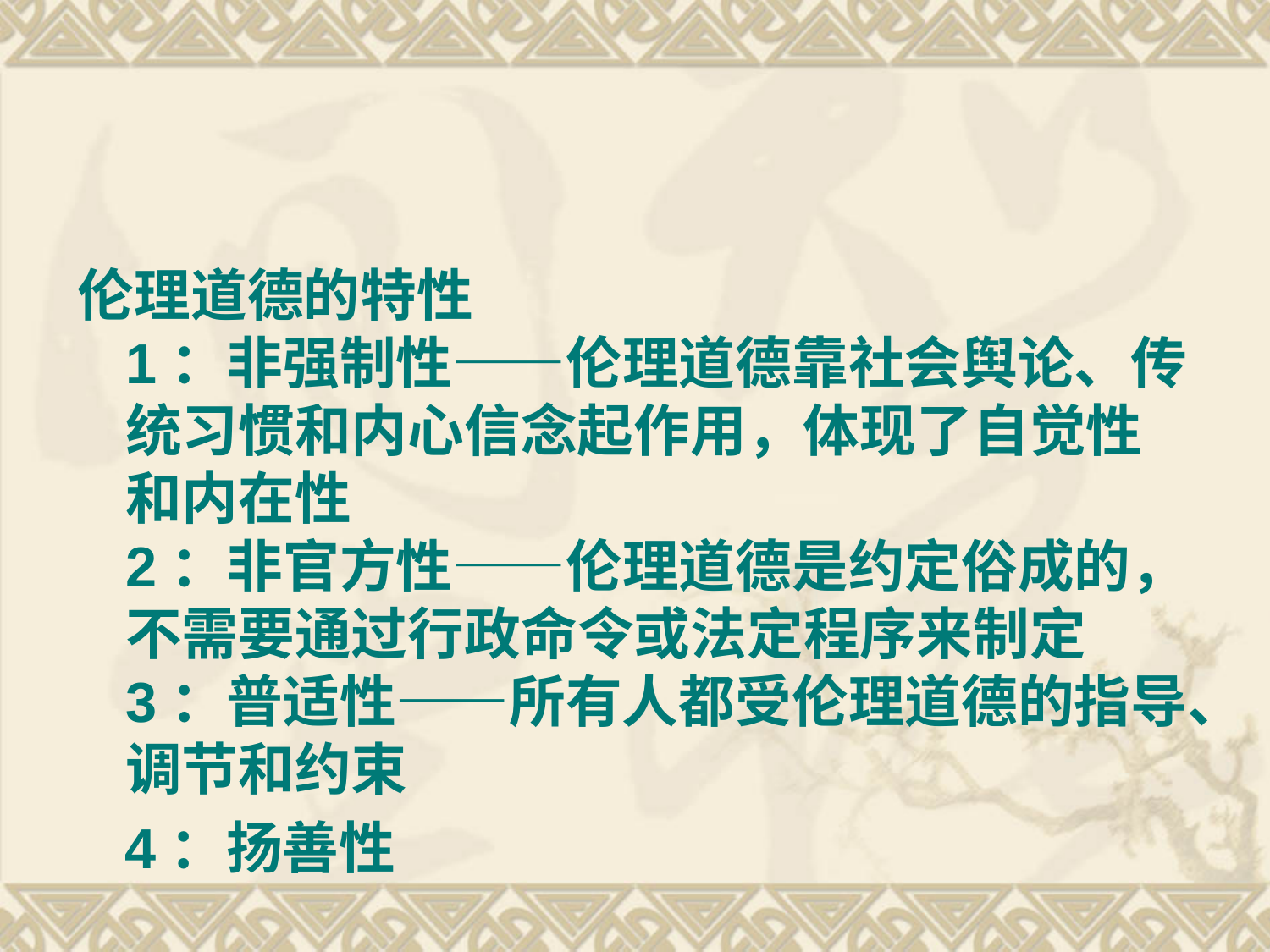

#
伦理道德的特性
1：非强制性——伦理道德靠社会舆论、传统习惯和内心信念起作用，体现了自觉性和内在性
2：非官方性——伦理道德是约定俗成的，不需要通过行政命令或法定程序来制定
3：普适性——所有人都受伦理道德的指导、调节和约束
   4：扬善性